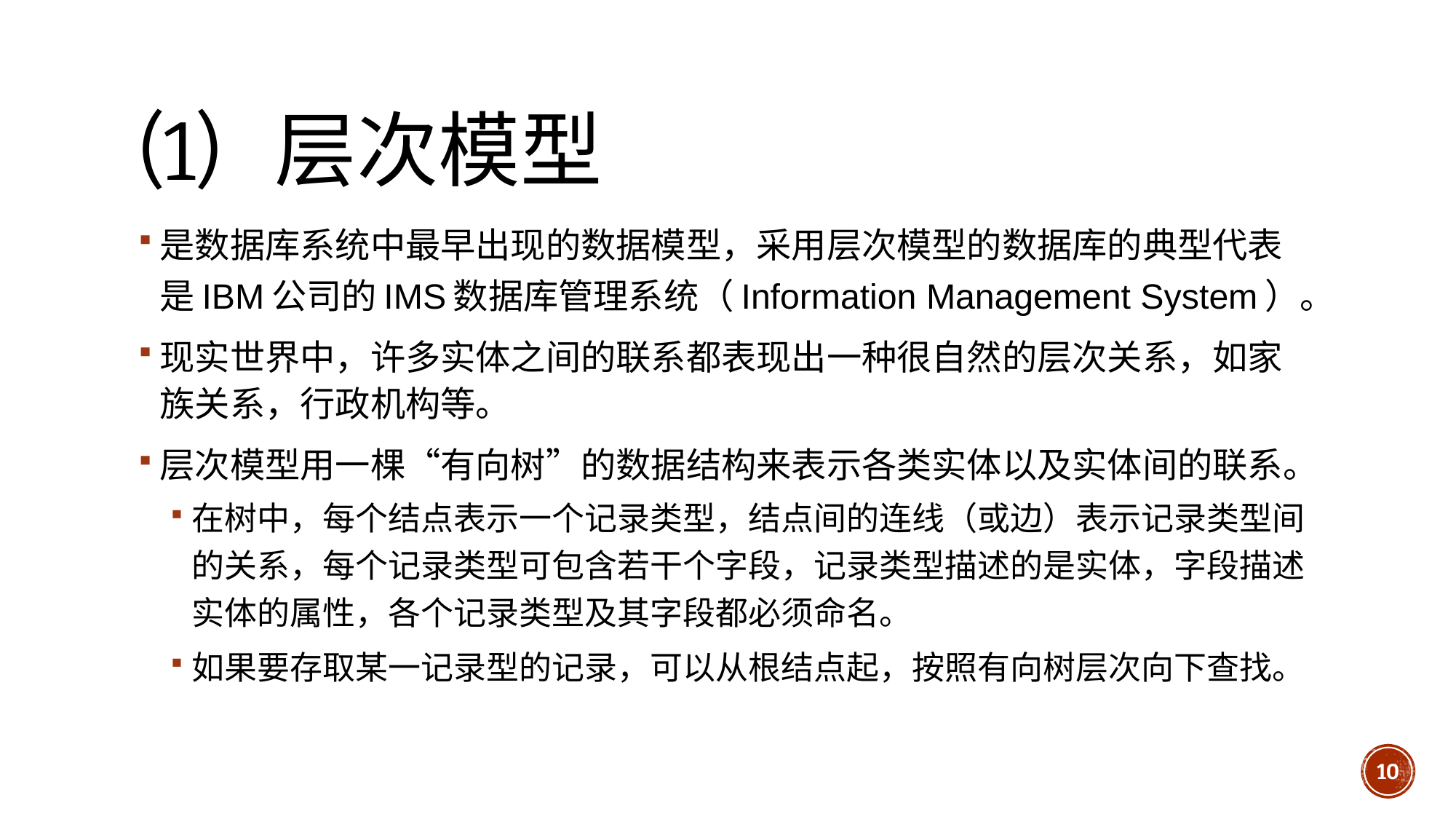

# (1)  层次模型
是数据库系统中最早出现的数据模型，采用层次模型的数据库的典型代表是IBM公司的IMS数据库管理系统（Information Management System）。
现实世界中，许多实体之间的联系都表现出一种很自然的层次关系，如家族关系，行政机构等。
层次模型用一棵“有向树”的数据结构来表示各类实体以及实体间的联系。
在树中，每个结点表示一个记录类型，结点间的连线（或边）表示记录类型间的关系，每个记录类型可包含若干个字段，记录类型描述的是实体，字段描述实体的属性，各个记录类型及其字段都必须命名。
如果要存取某一记录型的记录，可以从根结点起，按照有向树层次向下查找。

10